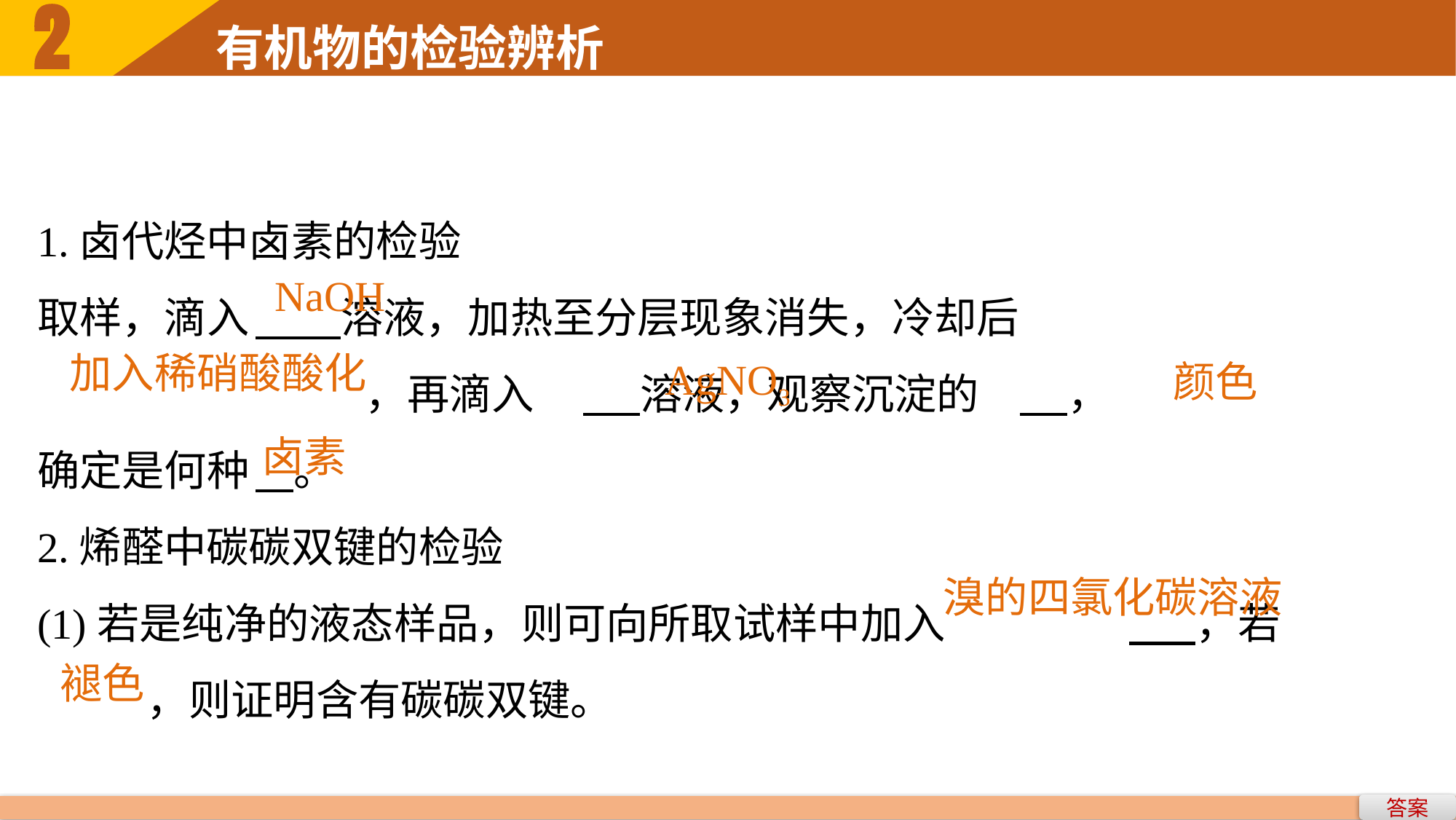

2
有机物的检验辨析

1.卤代烃中卤素的检验
取样，滴入	         溶液，加热至分层现象消失，冷却后
			，再滴入	      溶液，观察沉淀的	     ，
确定是何种	    。
2.烯醛中碳碳双键的检验
(1)若是纯净的液态样品，则可向所取试样中加入		       ，若
	，则证明含有碳碳双键。
NaOH
加入稀硝酸酸化
AgNO3
颜色
卤素
溴的四氯化碳溶液
褪色
答案